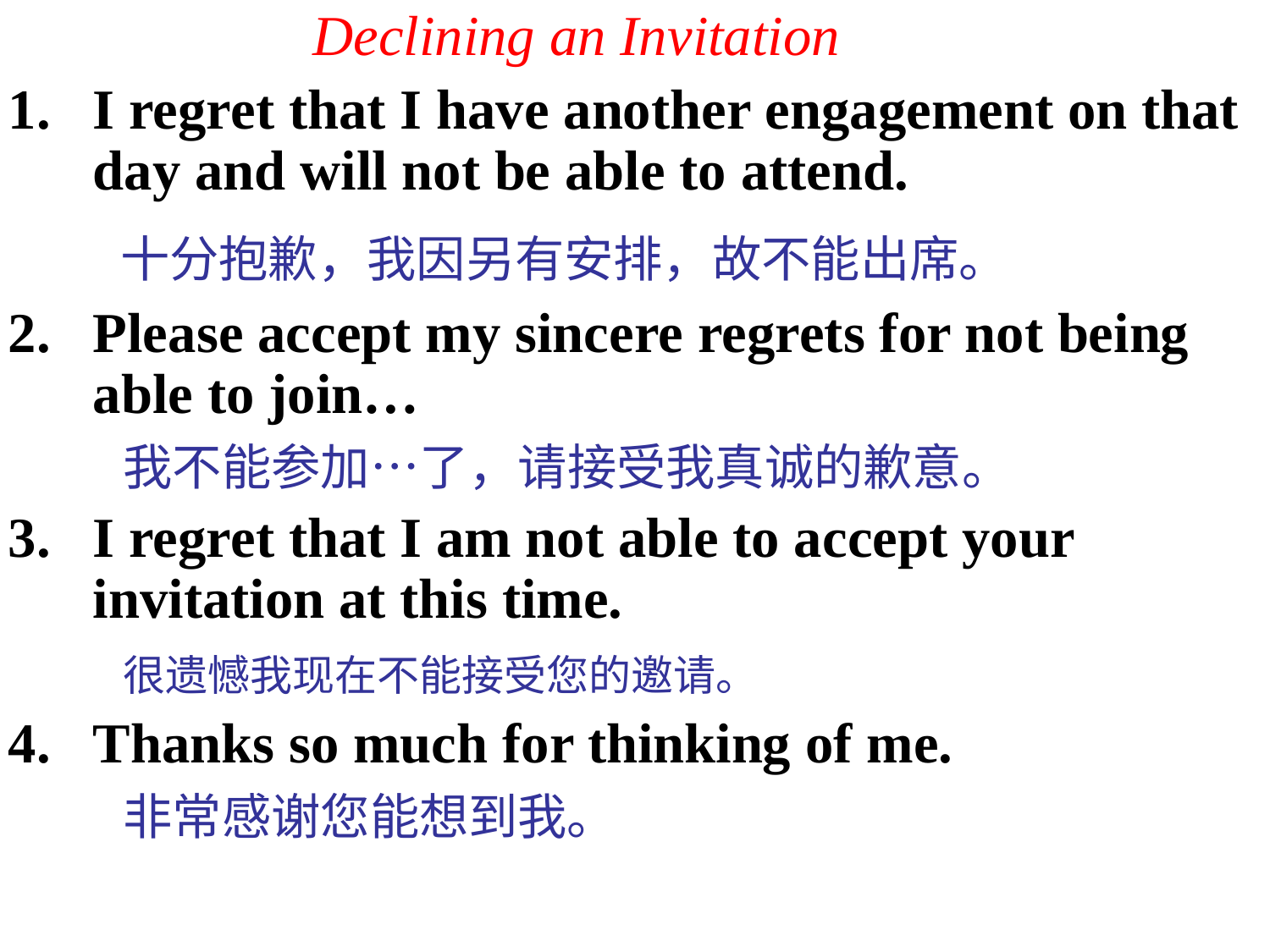

Declining an Invitation
I regret that I have another engagement on that day and will not be able to attend.
      十分抱歉，我因另有安排，故不能出席。
Please accept my sincere regrets for not being able to join…
        我不能参加…了，请接受我真诚的歉意。
I regret that I am not able to accept your invitation at this time.
        很遗憾我现在不能接受您的邀请。
Thanks so much for thinking of me.
        非常感谢您能想到我。